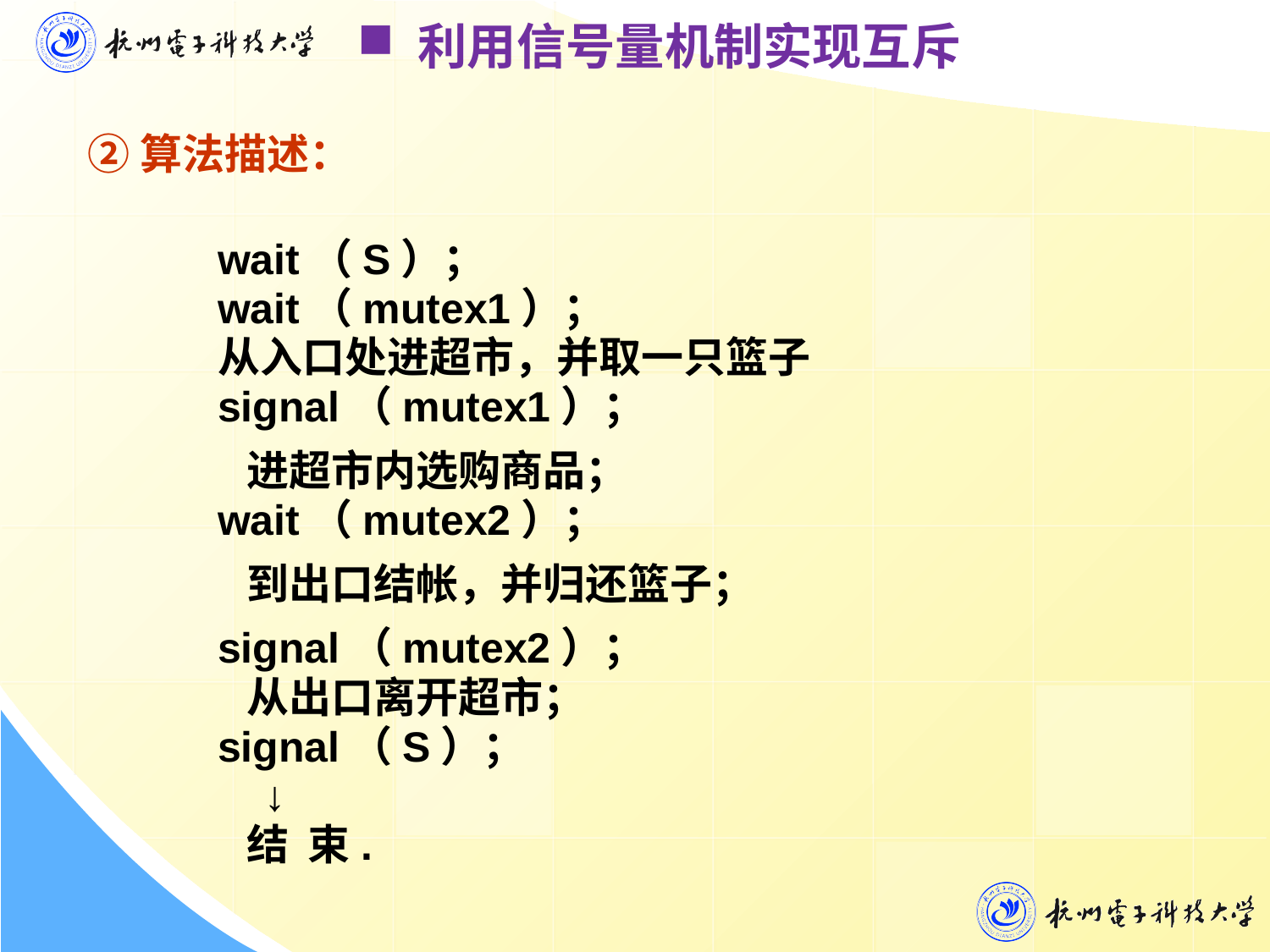

利用信号量机制实现互斥
②算法描述：
wait（S）；
wait（mutex1）；
从入口处进超市，并取一只篮子
signal（mutex1）；
  进超市内选购商品；
wait（mutex2）；
  到出口结帐，并归还篮子；
signal（mutex2）；
  从出口离开超市；
signal（S）；
    ↓
  结  束.